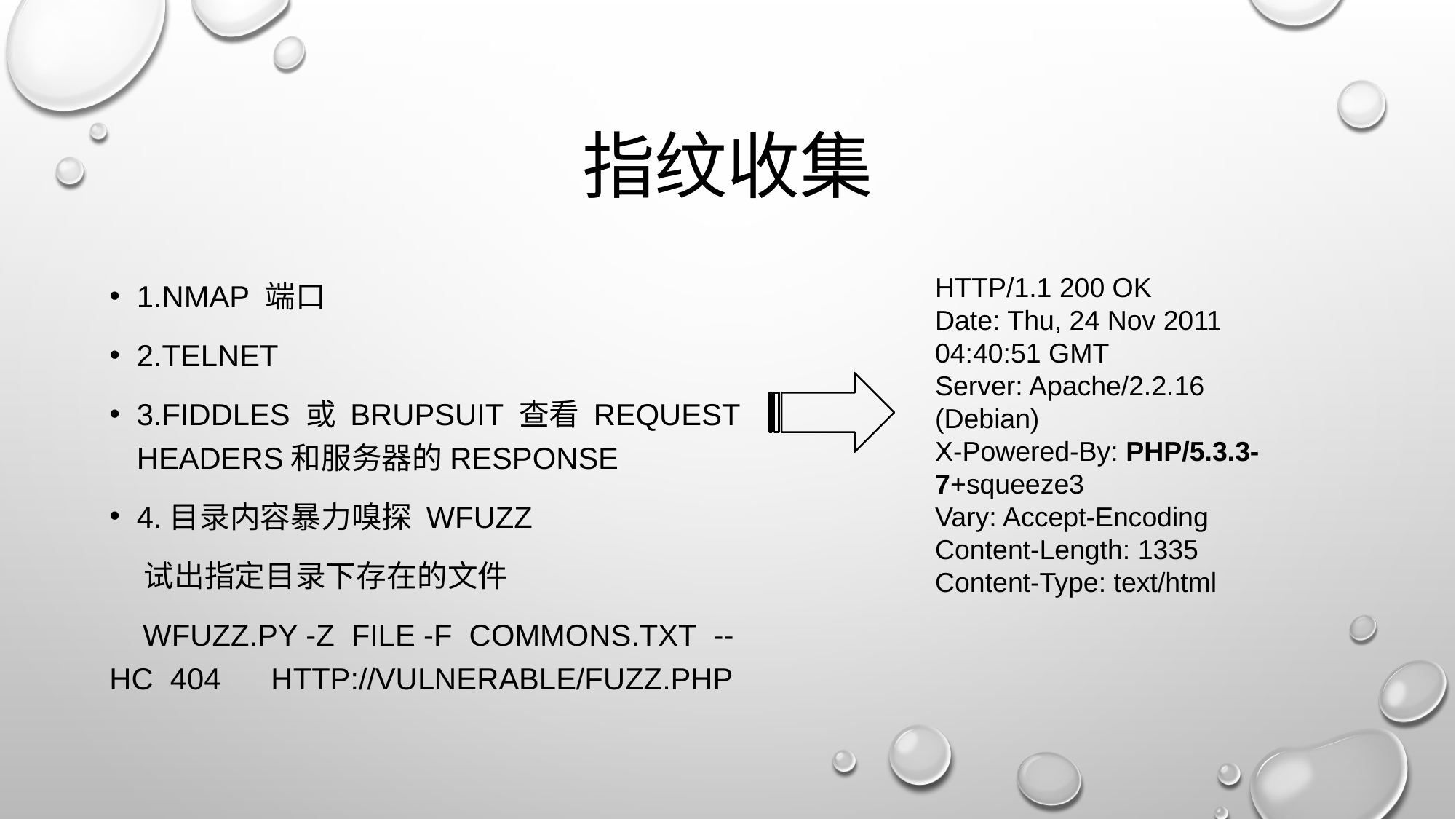

# 指纹收集
1.nmap 端口
2.telnet
3.fiddles 或 brupsuit 查看 request headers和服务器的response
4.目录内容暴力嗅探 wfuzz
    试出指定目录下存在的文件
    wfuzz.py -z  file -f  commons.txt  --hc  404      http://vulnerable/FUZZ.php

HTTP/1.1 200 OK
Date: Thu, 24 Nov 2011 04:40:51 GMT
Server: Apache/2.2.16 (Debian)
X-Powered-By: PHP/5.3.3-7+squeeze3
Vary: Accept-Encoding
Content-Length: 1335
Content-Type: text/html